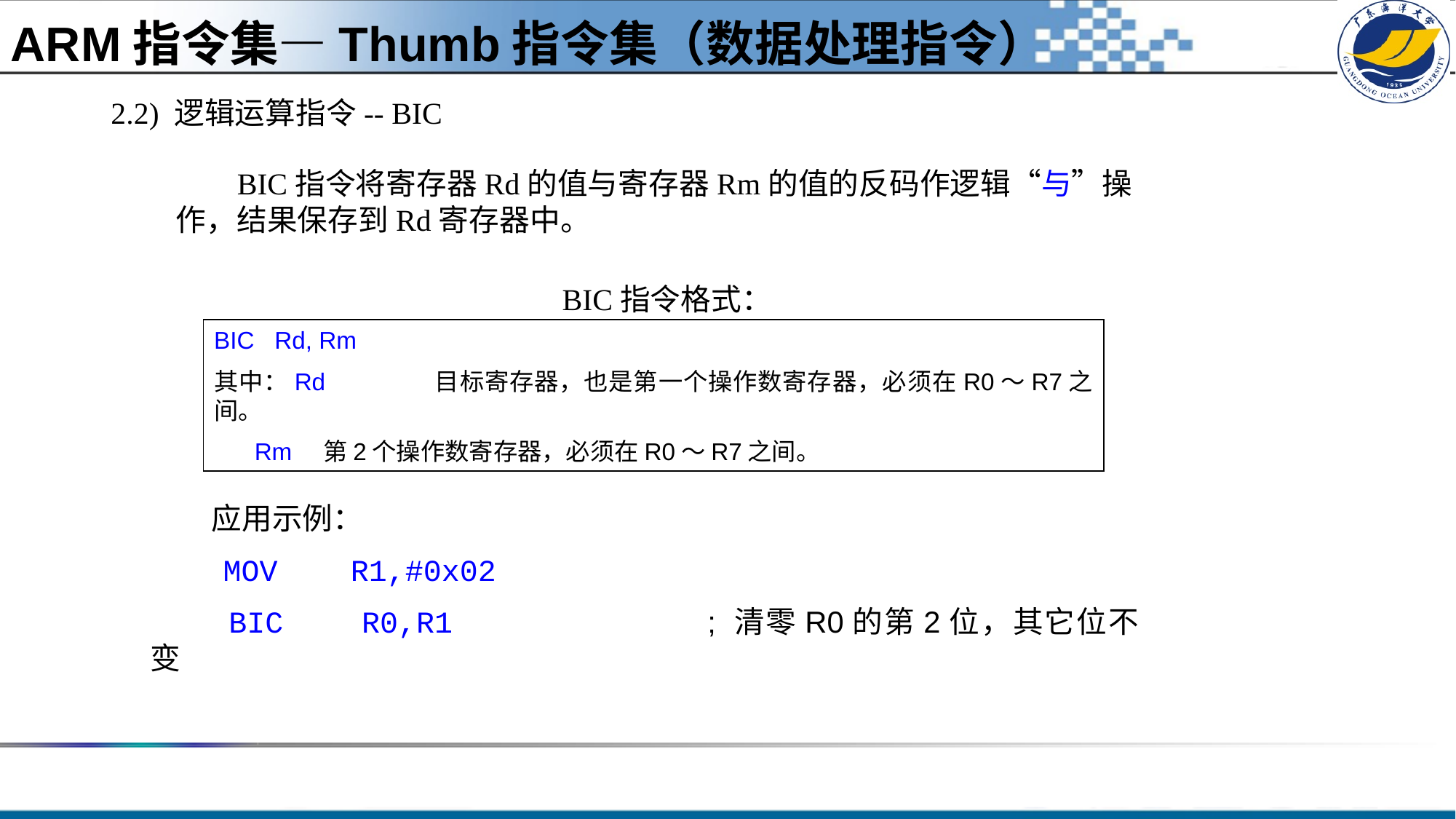

ARM指令集—Thumb指令集（数据处理指令）
2.2) 逻辑运算指令-- BIC
        BIC指令将寄存器Rd的值与寄存器Rm的值的反码作逻辑“与”操作，结果保存到Rd寄存器中。
BIC指令格式：
BIC   Rd, Rm
其中：Rd	目标寄存器，也是第一个操作数寄存器，必须在R0～R7之间。
      Rm	第2个操作数寄存器，必须在R0～R7之间。
        应用示例：
    MOV    R1,#0x02
    BIC    R0,R1			; 清零R0的第2位，其它位不变
148